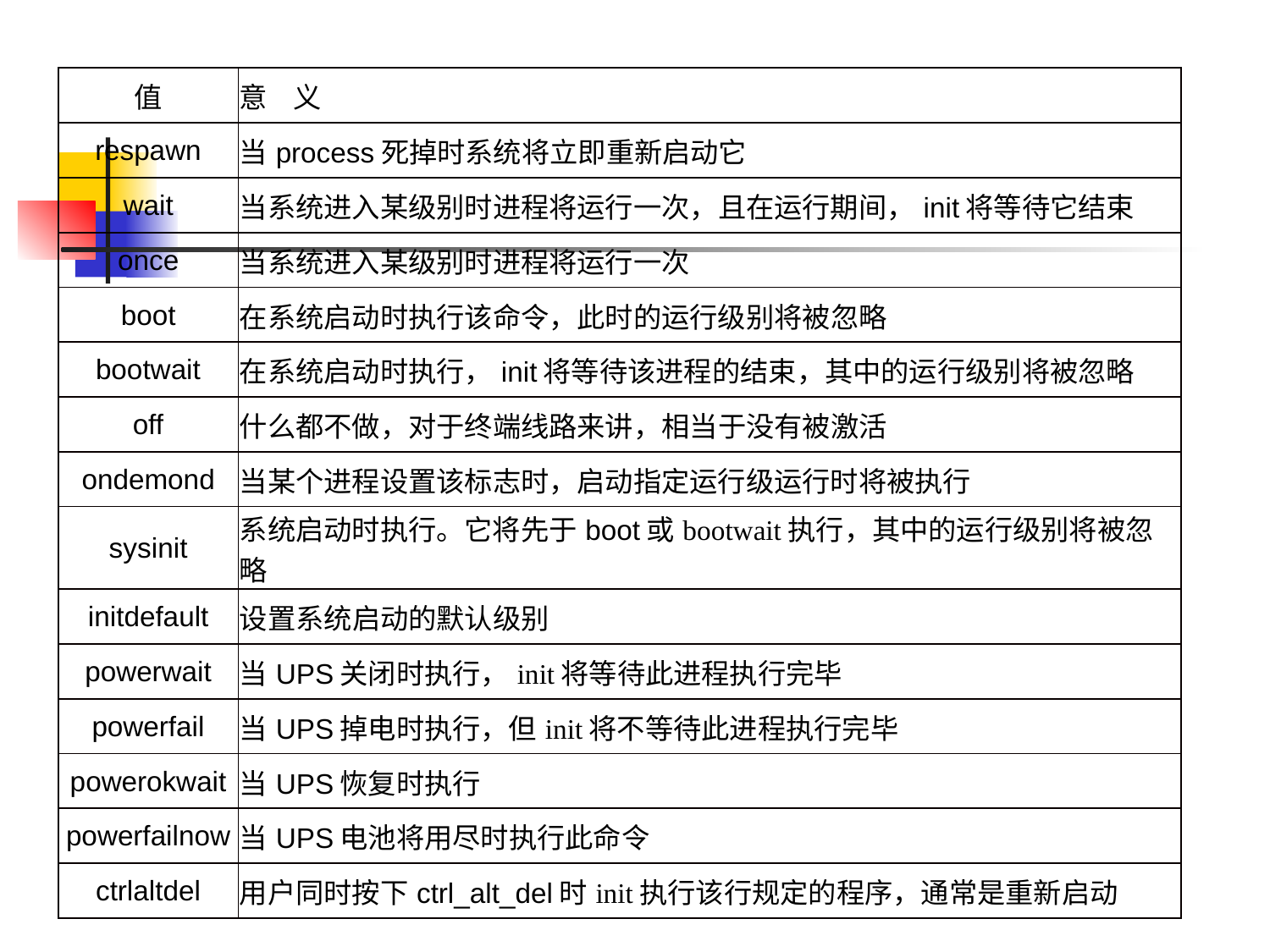

| 值 | 意 义 |
| --- | --- |
| respawn | 当process死掉时系统将立即重新启动它 |
| wait | 当系统进入某级别时进程将运行一次，且在运行期间，init将等待它结束 |
| once | 当系统进入某级别时进程将运行一次 |
| boot | 在系统启动时执行该命令，此时的运行级别将被忽略 |
| bootwait | 在系统启动时执行，init将等待该进程的结束，其中的运行级别将被忽略 |
| off | 什么都不做，对于终端线路来讲，相当于没有被激活 |
| ondemond | 当某个进程设置该标志时，启动指定运行级运行时将被执行 |
| sysinit | 系统启动时执行。它将先于boot或bootwait执行，其中的运行级别将被忽略 |
| initdefault | 设置系统启动的默认级别 |
| powerwait | 当UPS关闭时执行，init将等待此进程执行完毕 |
| powerfail | 当UPS掉电时执行，但init将不等待此进程执行完毕 |
| powerokwait | 当UPS恢复时执行 |
| powerfailnow | 当UPS电池将用尽时执行此命令 |
| ctrlaltdel | 用户同时按下ctrl\_alt\_del时init执行该行规定的程序，通常是重新启动 |